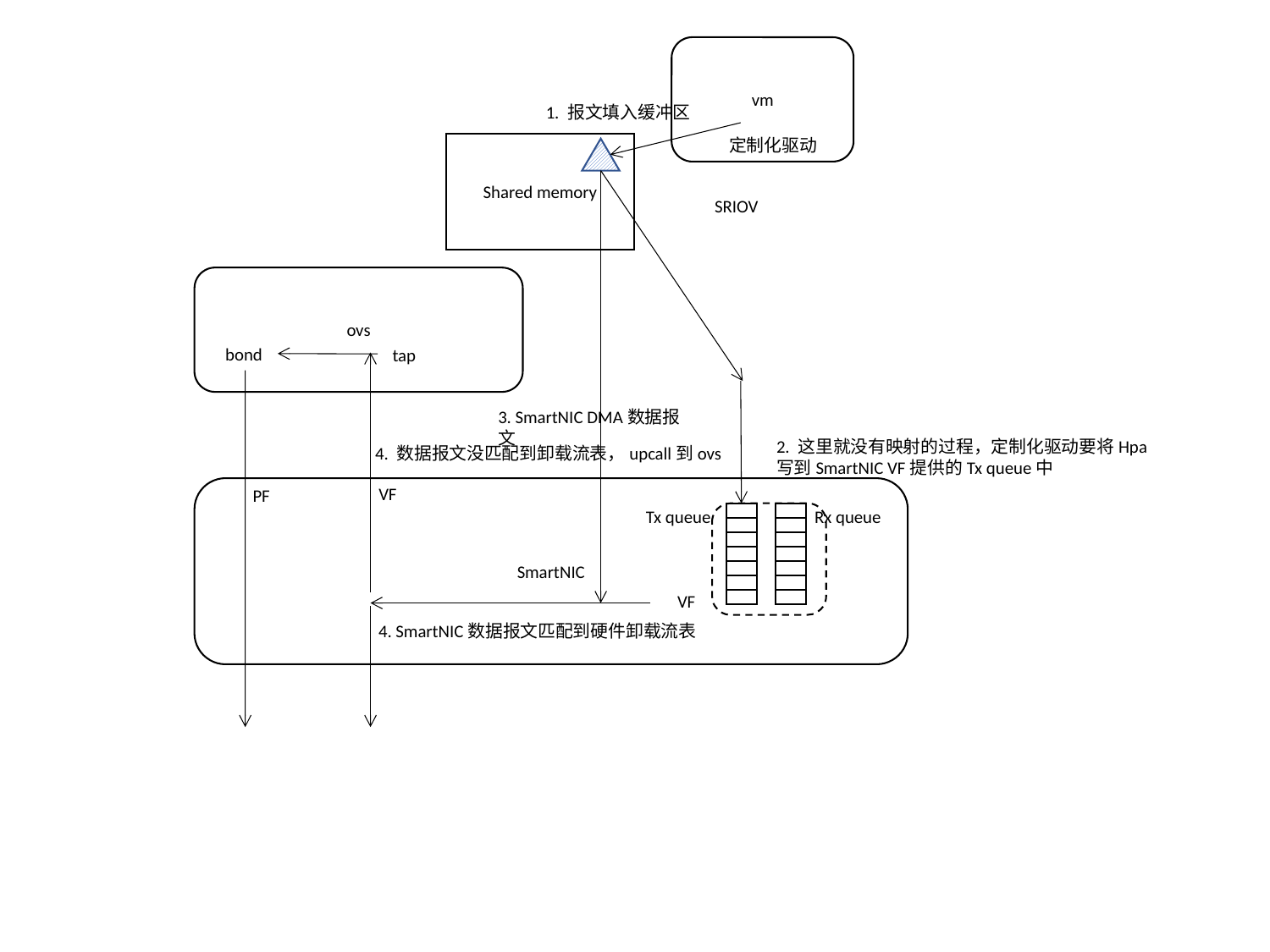

vm
1. 报文填入缓冲区
定制化驱动
Shared memory

SRIOV
ovs
bond
tap
3. SmartNIC DMA数据报文
2. 这里就没有映射的过程，定制化驱动要将Hpa写到SmartNIC VF提供的Tx queue中
4. 数据报文没匹配到卸载流表，upcall到ovs
VF
SmartNIC
PF
Tx queue
Rx queue

|  |
| --- |
|  |
|  |
|  |
|  |
|  |
|  |
|  |
| --- |
|  |
|  |
|  |
|  |
|  |
|  |
VF
4. SmartNIC数据报文匹配到硬件卸载流表